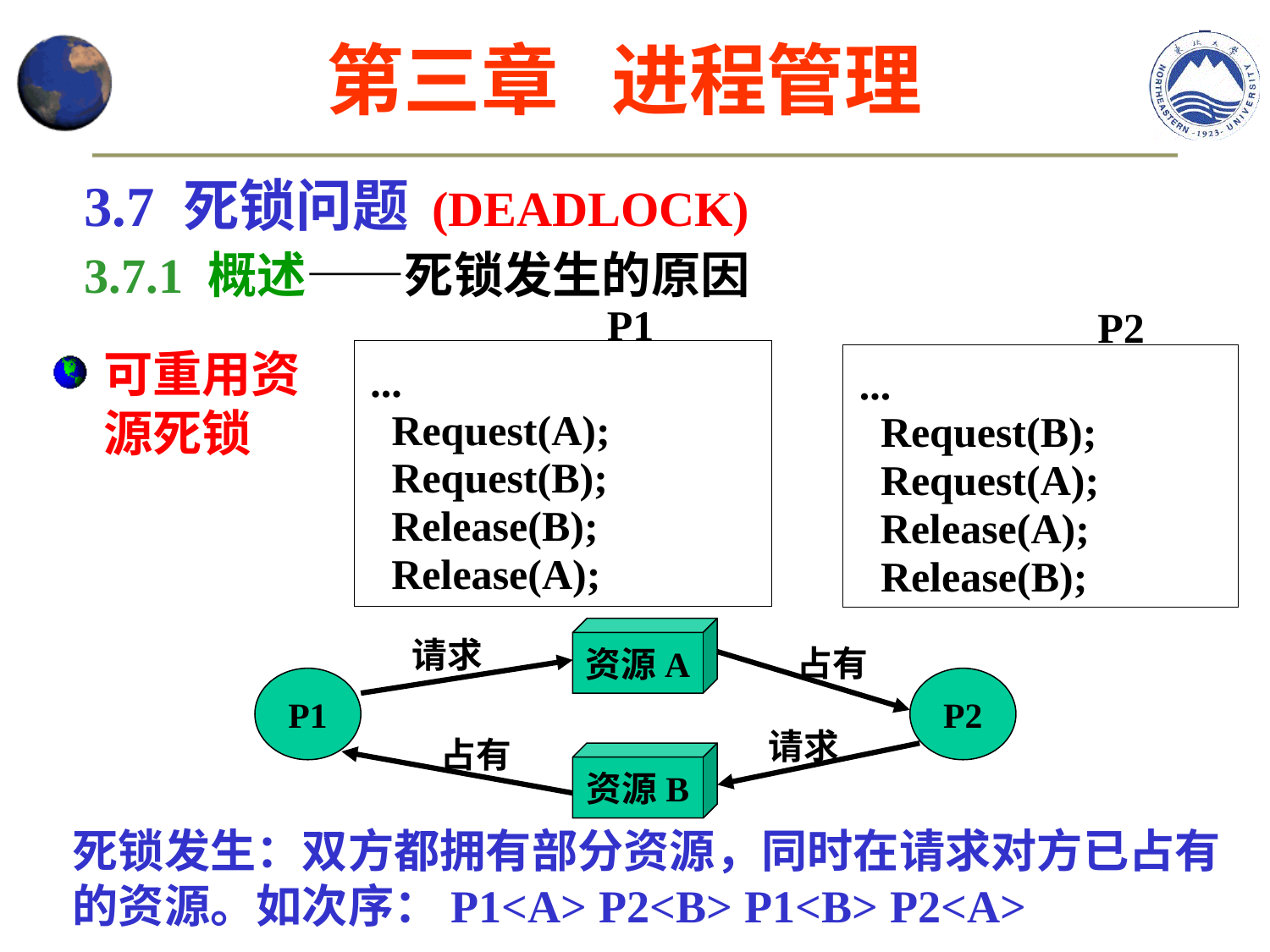

第三章   进程管理
3.7 死锁问题 (DEADLOCK)
3.7.1 概述——死锁发生的原因
P1
P2

...
...
  Request(A);
  Request(B);
  Request(B);
  Request(A);
  Release(B);
  Release(A);
  Release(A);
  Release(B);
可重用资源死锁
资源A
请求
占有

P1
P2
请求
占有
资源B

死锁发生：双方都拥有部分资源，同时在请求对方已占有的资源。如次序：P1<A> P2<B> P1<B> P2<A>